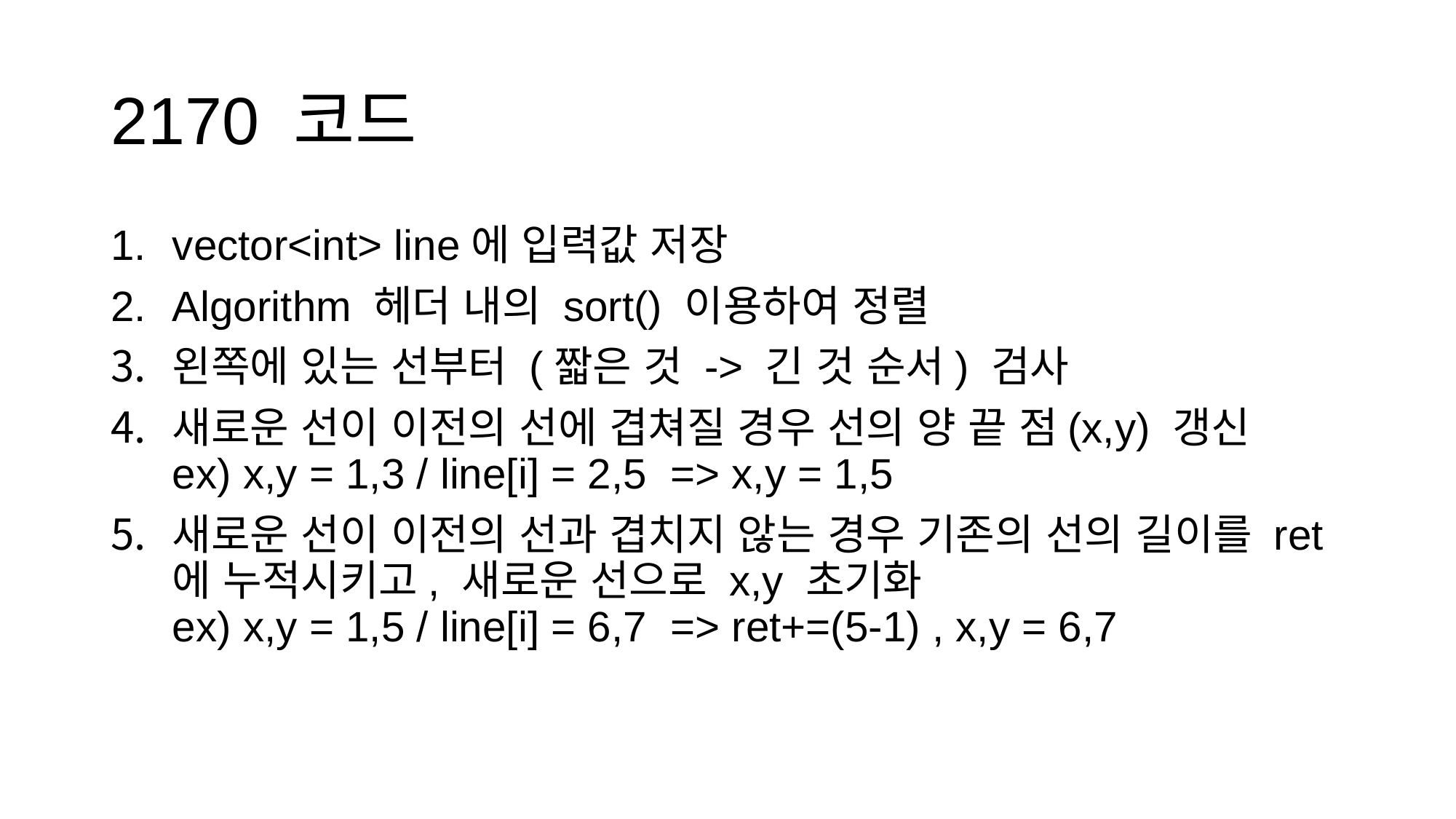

# 2170 코드
vector<int> line에 입력값 저장
Algorithm 헤더 내의 sort() 이용하여 정렬
왼쪽에 있는 선부터 (짧은 것 -> 긴 것 순서) 검사
새로운 선이 이전의 선에 겹쳐질 경우 선의 양 끝 점(x,y) 갱신
ex) x,y = 1,3 / line[i] = 2,5  => x,y = 1,5
새로운 선이 이전의 선과 겹치지 않는 경우 기존의 선의 길이를 ret에 누적시키고, 새로운 선으로 x,y 초기화
ex) x,y = 1,5 / line[i] = 6,7  => ret+=(5-1) , x,y = 6,7